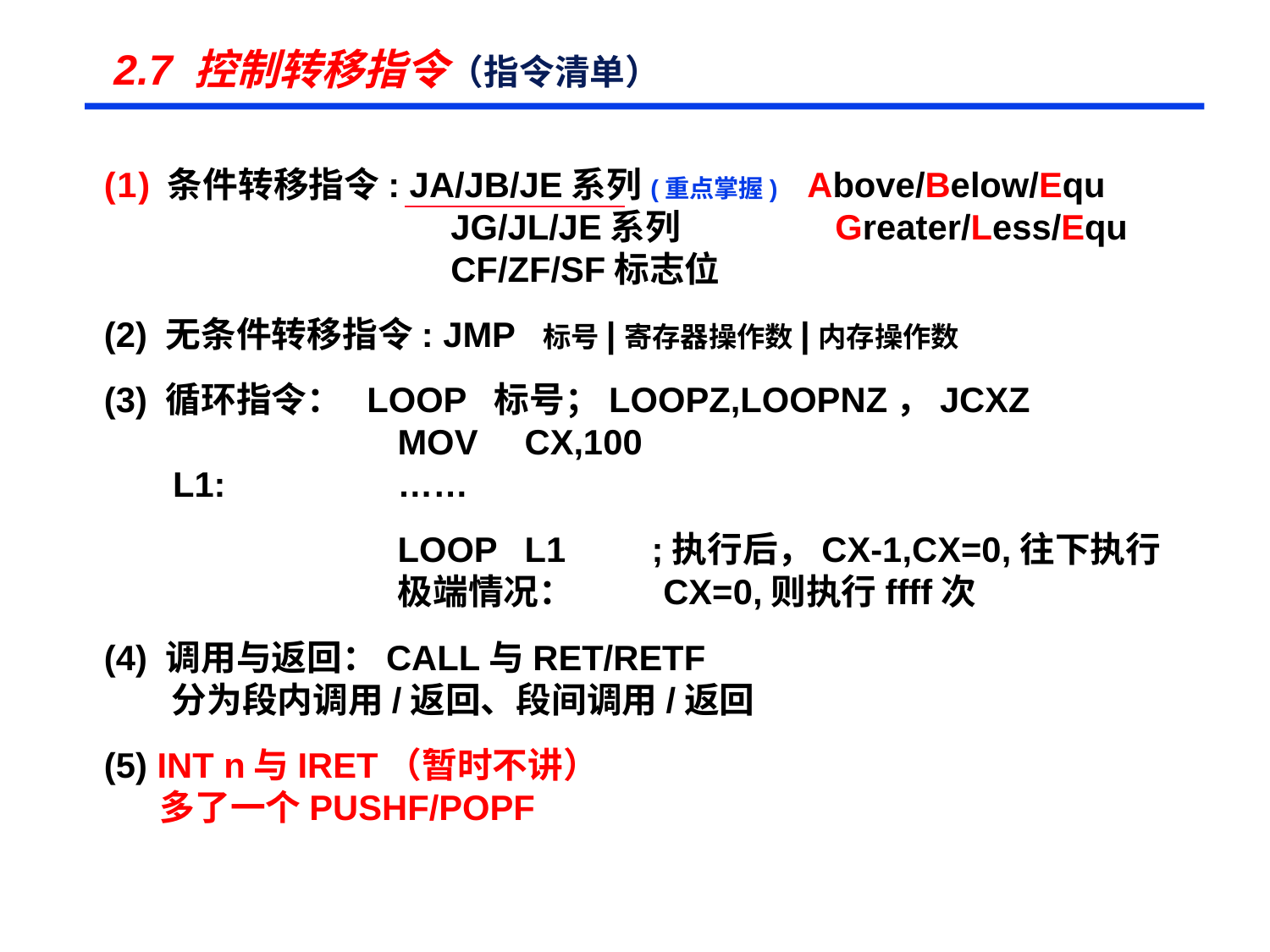

# 2.7 控制转移指令（指令清单）
条件转移指令: JA/JB/JE系列(重点掌握)   Above/Below/Equ
		   JG/JL/JE系列 	   Greater/Less/Equ
 		   CF/ZF/SF标志位
(2) 无条件转移指令: JMP  标号|寄存器操作数|内存操作数
(3) 循环指令：  LOOP  标号；LOOPZ,LOOPNZ，JCXZ
   		MOV	CX,100
   L1:		……
			LOOP	L1	;执行后，CX-1,CX=0,往下执行
		极端情况：          CX=0,则执行ffff次
(4) 调用与返回：CALL与RET/RETF
  分为段内调用/返回、段间调用/返回
(5) INT n与IRET（暂时不讲）
  多了一个PUSHF/POPF